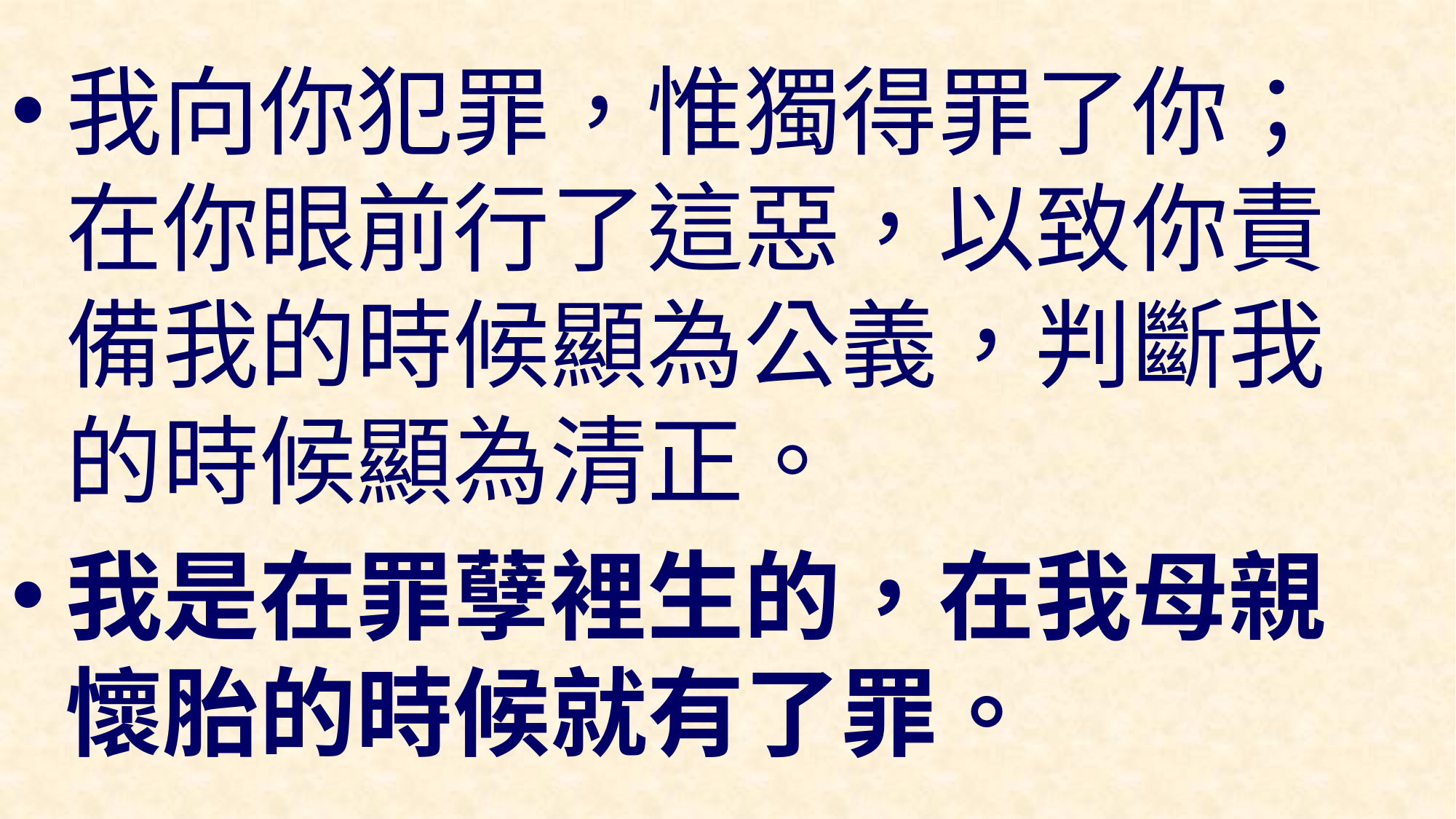

我向你犯罪，惟獨得罪了你；在你眼前行了這惡，以致你責備我的時候顯為公義，判斷我的時候顯為清正。
我是在罪孽裡生的，在我母親懷胎的時候就有了罪。